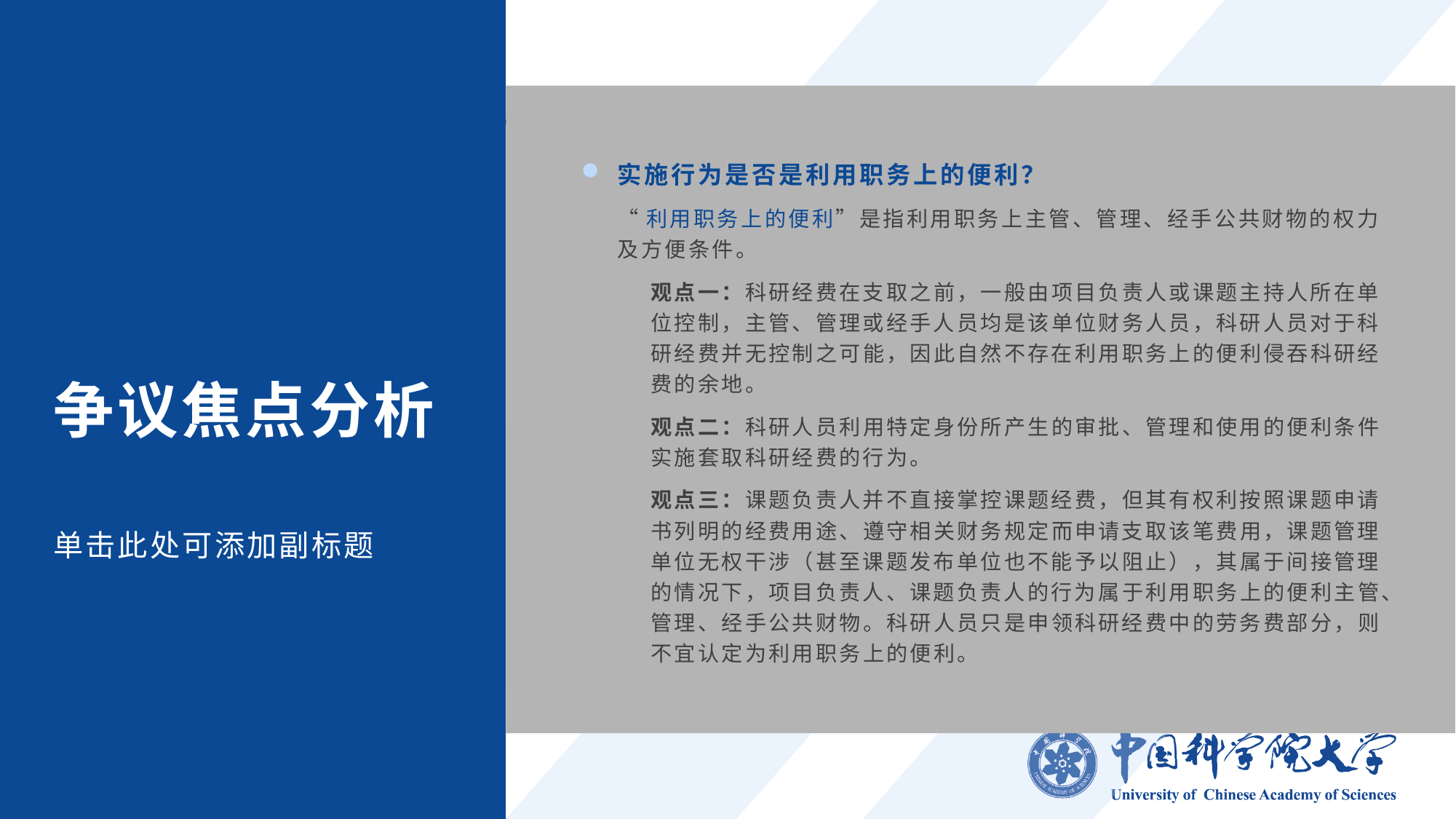

实施行为是否是利用职务上的便利？
“利用职务上的便利”是指利用职务上主管、管理、经手公共财物的权力及方便条件。
观点一：科研经费在支取之前，一般由项目负责人或课题主持人所在单位控制，主管、管理或经手人员均是该单位财务人员，科研人员对于科研经费并无控制之可能，因此自然不存在利用职务上的便利侵吞科研经费的余地。
观点二：科研人员利用特定身份所产生的审批、管理和使用的便利条件实施套取科研经费的行为。
观点三：课题负责人并不直接掌控课题经费，但其有权利按照课题申请书列明的经费用途、遵守相关财务规定而申请支取该笔费用，课题管理单位无权干涉（甚至课题发布单位也不能予以阻止），其属于间接管理的情况下，项目负责人、课题负责人的行为属于利用职务上的便利主管、管理、经手公共财物。科研人员只是申领科研经费中的劳务费部分，则不宜认定为利用职务上的便利。

争议焦点分析
单击此处可添加副标题